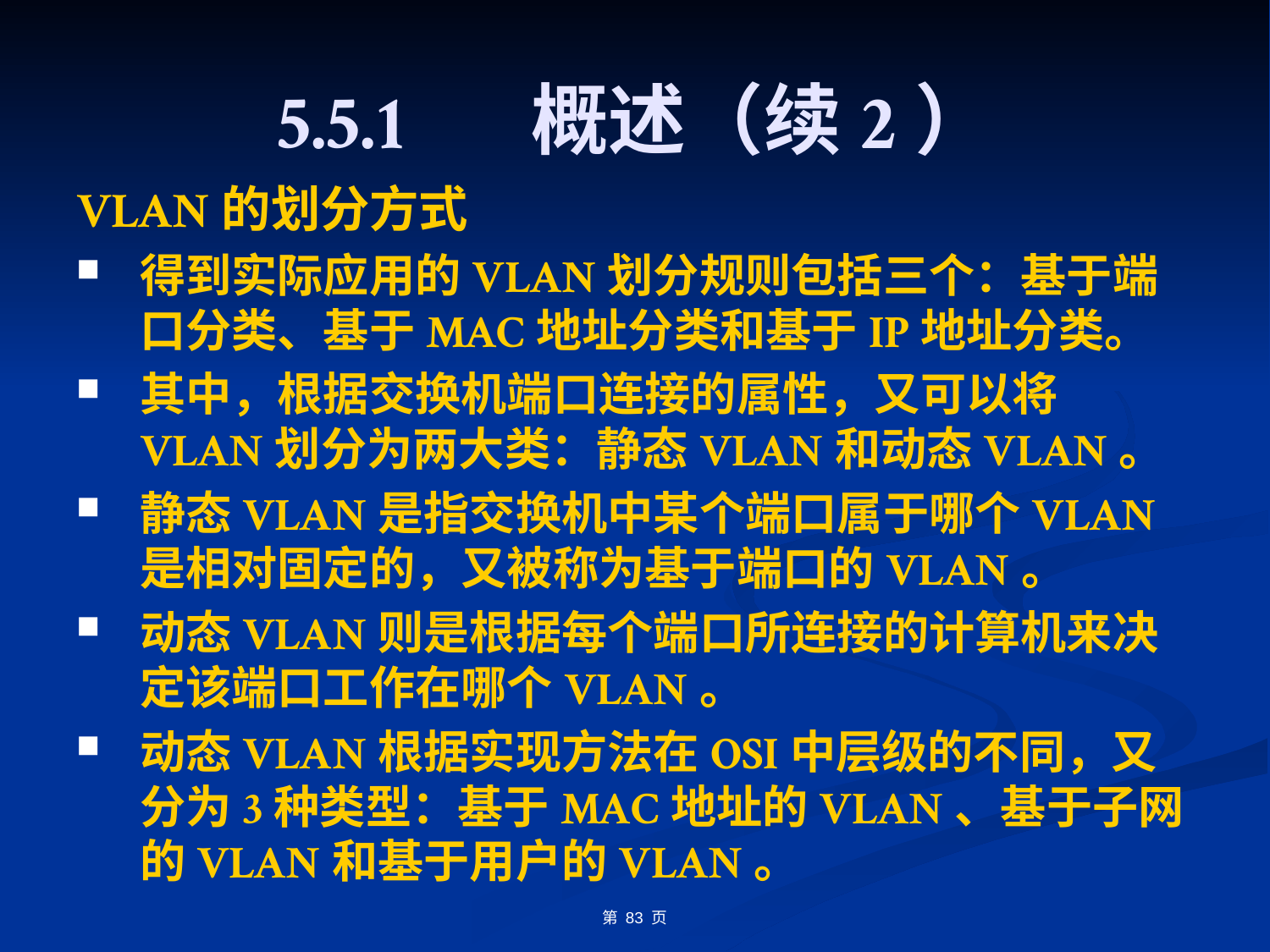

# 5.5.1	概述（续2）
VLAN的划分方式
得到实际应用的VLAN划分规则包括三个：基于端口分类、基于MAC地址分类和基于IP地址分类。
其中，根据交换机端口连接的属性，又可以将VLAN划分为两大类：静态VLAN和动态VLAN。
静态VLAN是指交换机中某个端口属于哪个VLAN是相对固定的，又被称为基于端口的VLAN。
动态VLAN则是根据每个端口所连接的计算机来决定该端口工作在哪个VLAN。
动态VLAN根据实现方法在OSI中层级的不同，又分为3种类型：基于MAC地址的VLAN、基于子网的VLAN和基于用户的VLAN。
第 83 页